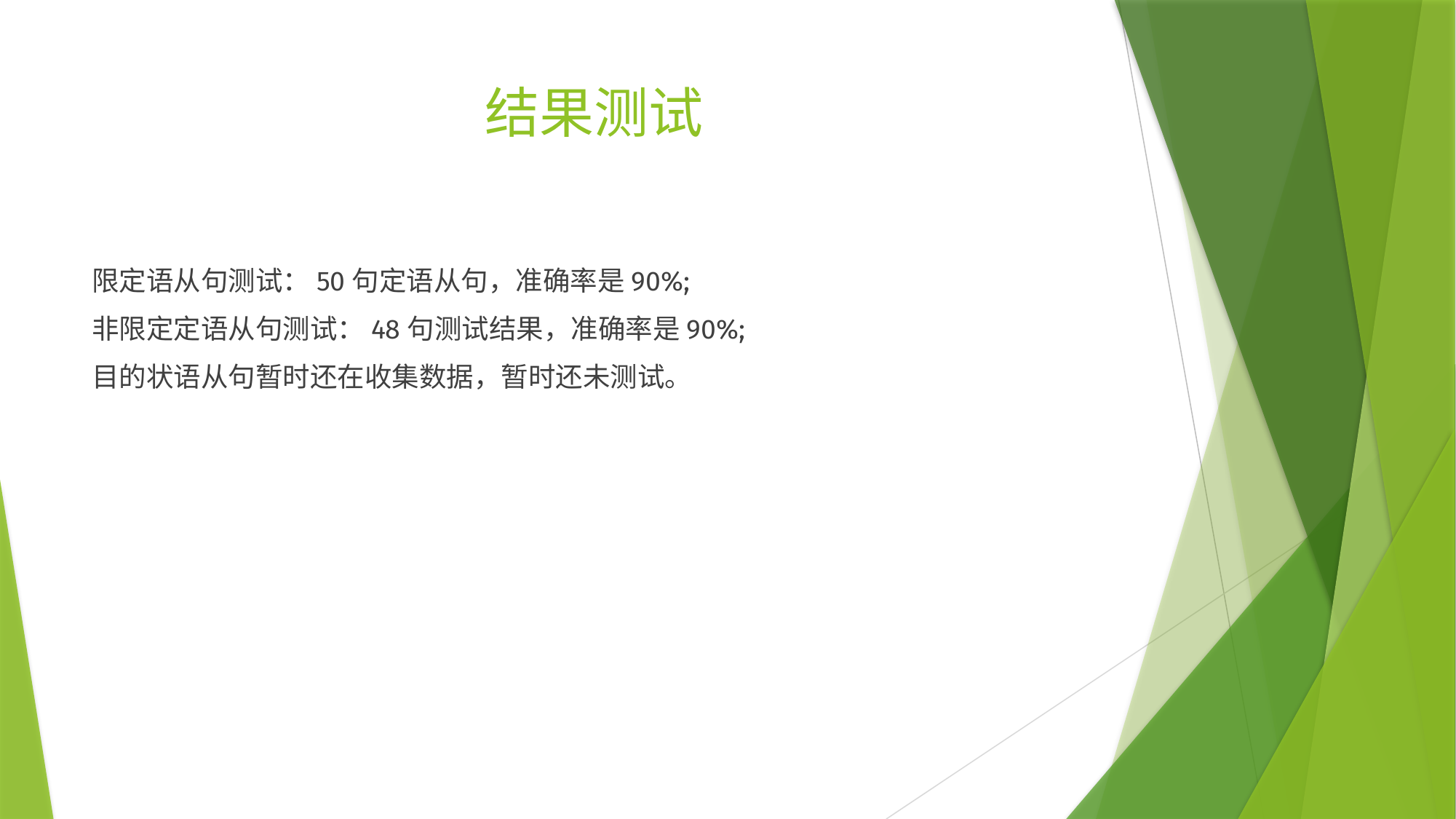

# 结果测试
限定语从句测试：50句定语从句，准确率是90%;
非限定定语从句测试：48句测试结果，准确率是90%;
目的状语从句暂时还在收集数据，暂时还未测试。